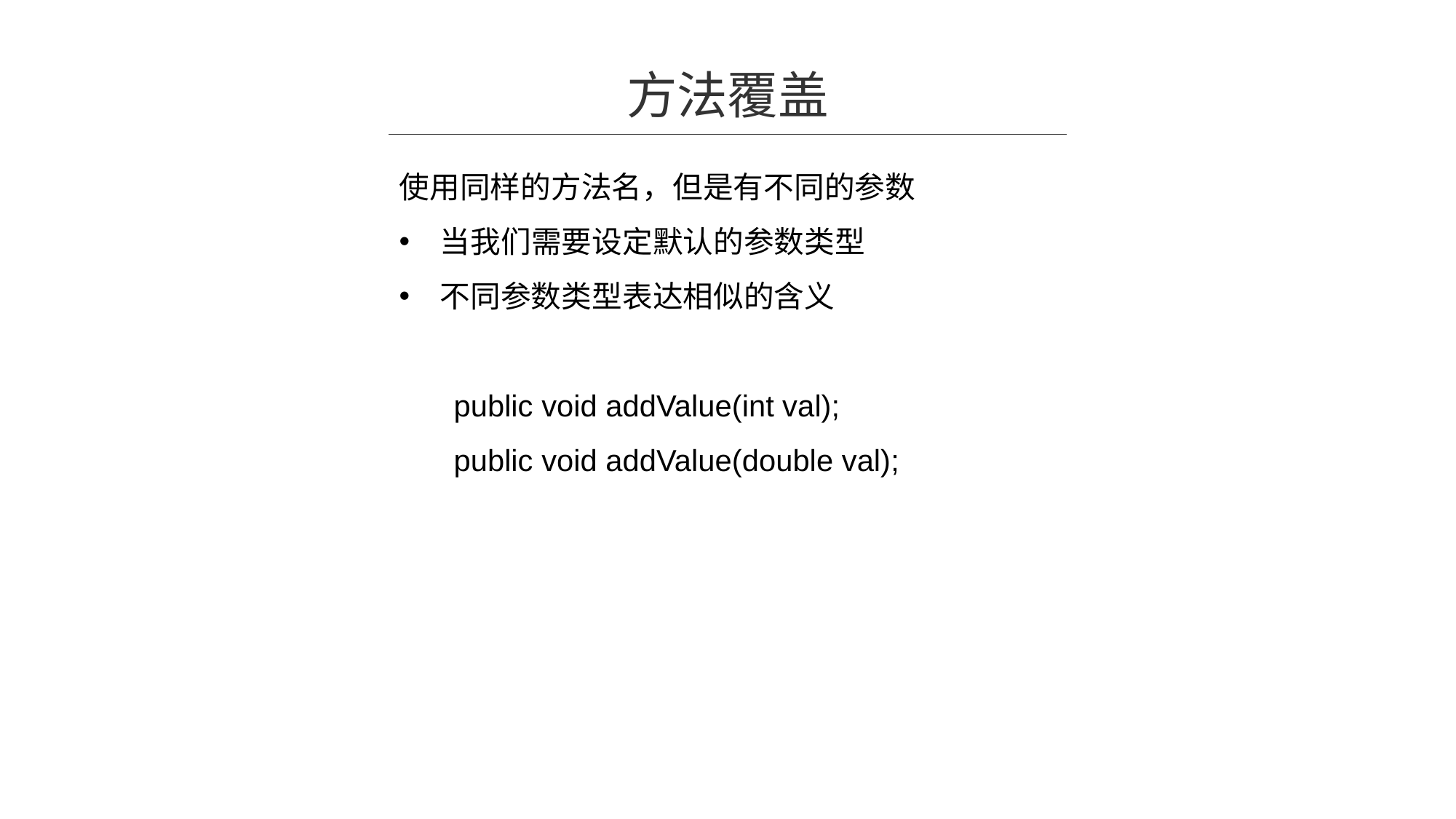

方法覆盖
使用同样的方法名，但是有不同的参数
当我们需要设定默认的参数类型
不同参数类型表达相似的含义

public void addValue(int val);
public void addValue(double val);